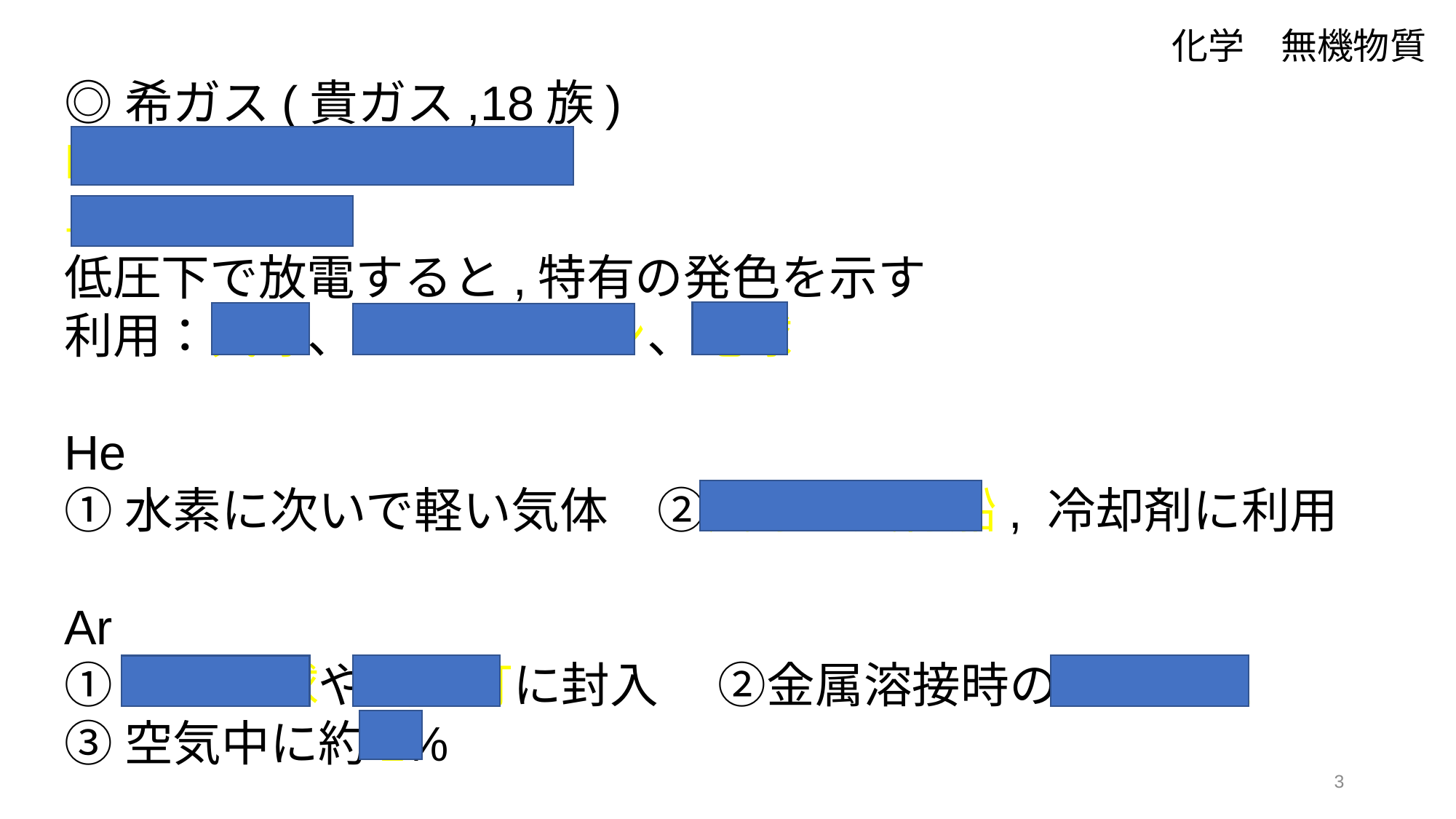

化学　無機物質
◎希ガス(貴ガス,18族)
He, Ne, Ar, Kr, Xe, Rn
単原子分子
低圧下で放電すると,特有の発色を示す
利用：気球、ネオンサイン、電球

He
①水素に次いで軽い気体　②気球や飛行船, 冷却剤に利用

Ar
①白熱電球や蛍光灯に封入　 ②金属溶接時の酸化防止
③空気中に約1%

3